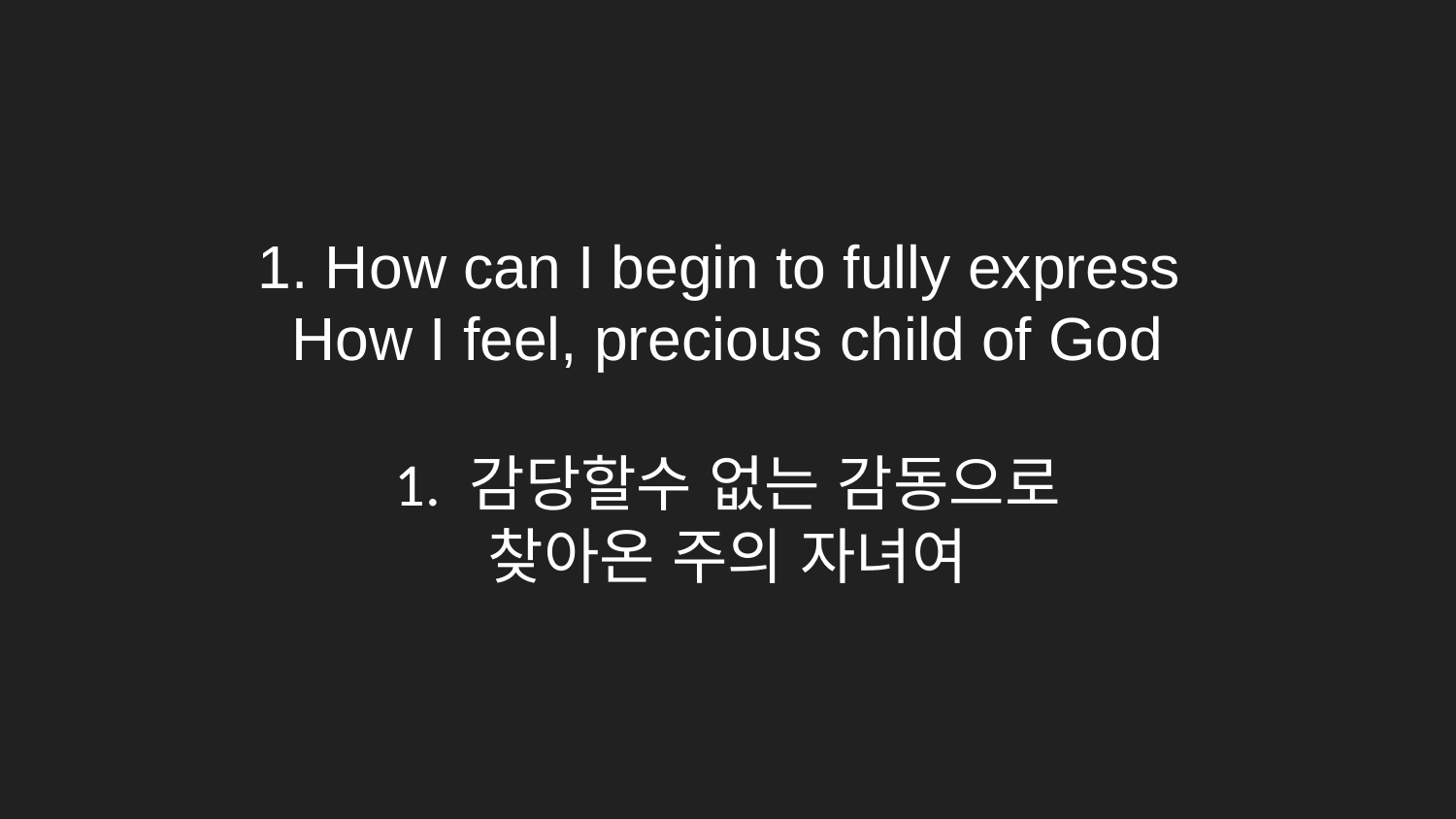

# 1. How can I begin to fully express How I feel, precious child of God
1. 감당할수 없는 감동으로
찾아온 주의 자녀여